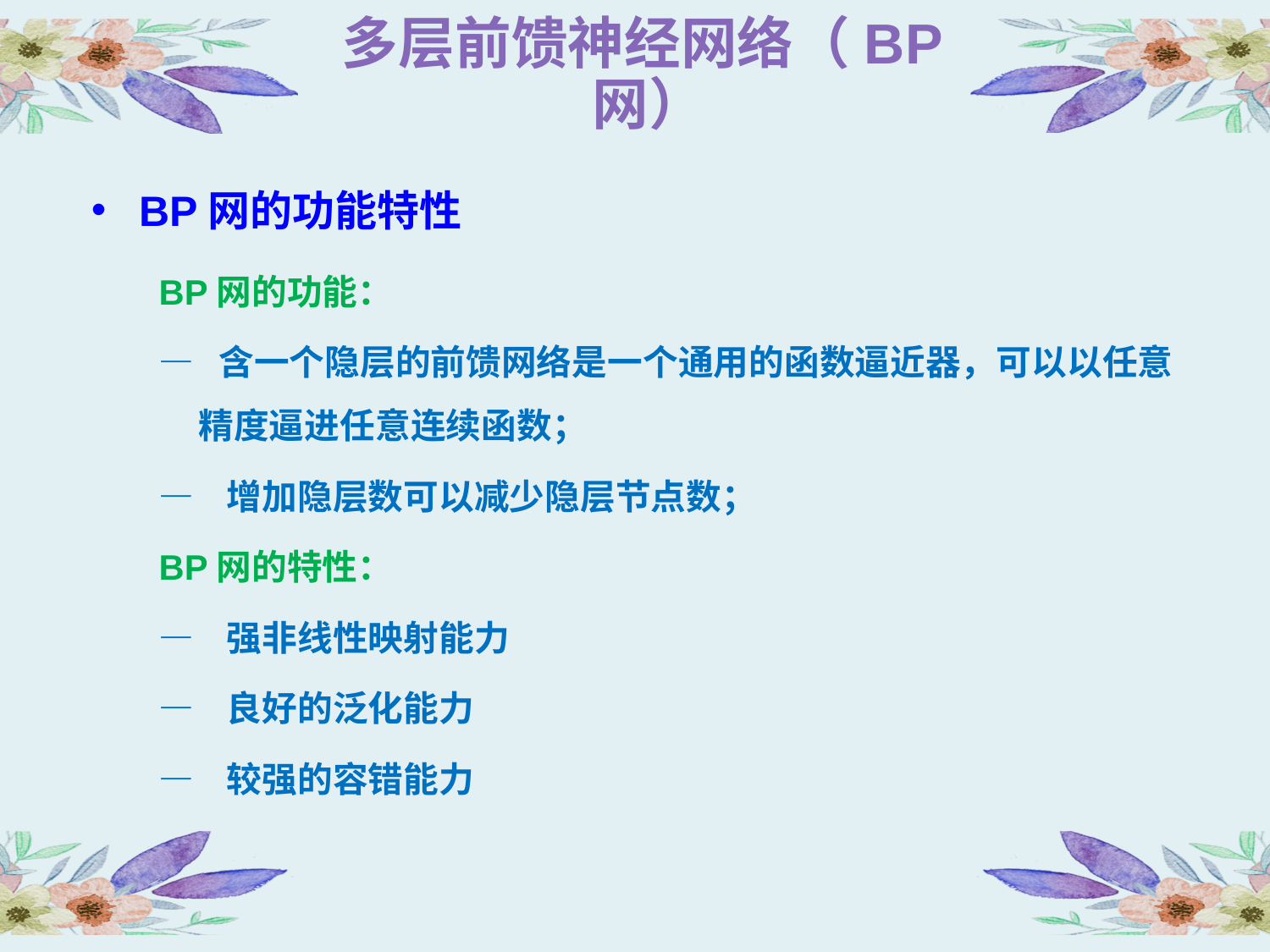

# 多层前馈神经网络（BP网）
BP网的功能特性
BP网的功能：
—  含一个隐层的前馈网络是一个通用的函数逼近器，可以以任意精度逼进任意连续函数；
—   增加隐层数可以减少隐层节点数；
BP网的特性：
—   强非线性映射能力
—   良好的泛化能力
—   较强的容错能力